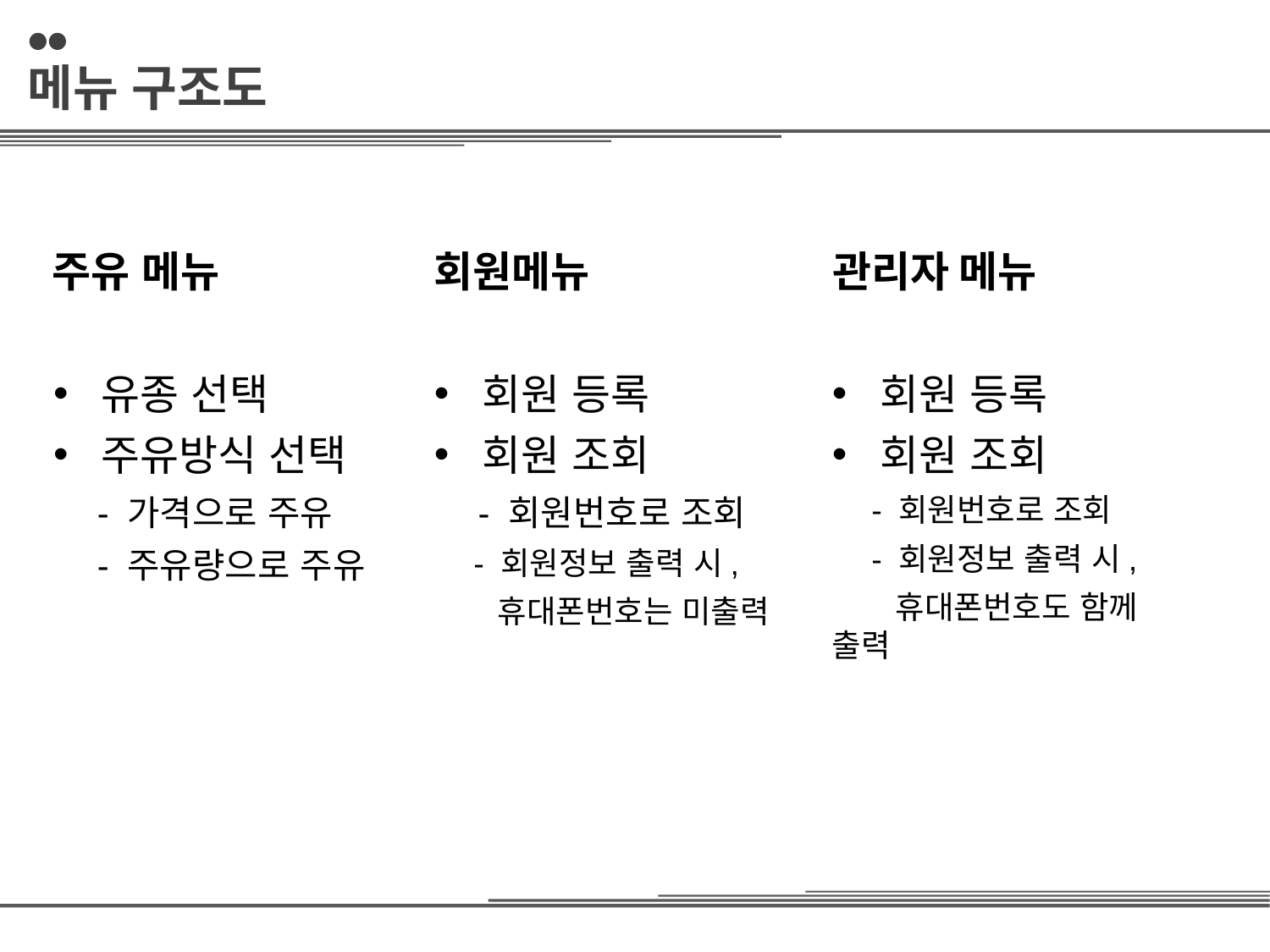

메뉴 구조도

주유 메뉴
회원메뉴
관리자 메뉴
유종 선택
주유방식 선택
　- 가격으로 주유
　- 주유량으로 주유
회원 등록
회원 조회
　- 회원번호로 조회
　- 회원정보 출력 시,
　　휴대폰번호는 미출력
회원 등록
회원 조회
　- 회원번호로 조회
　- 회원정보 출력 시,
　　휴대폰번호도 함께 출력